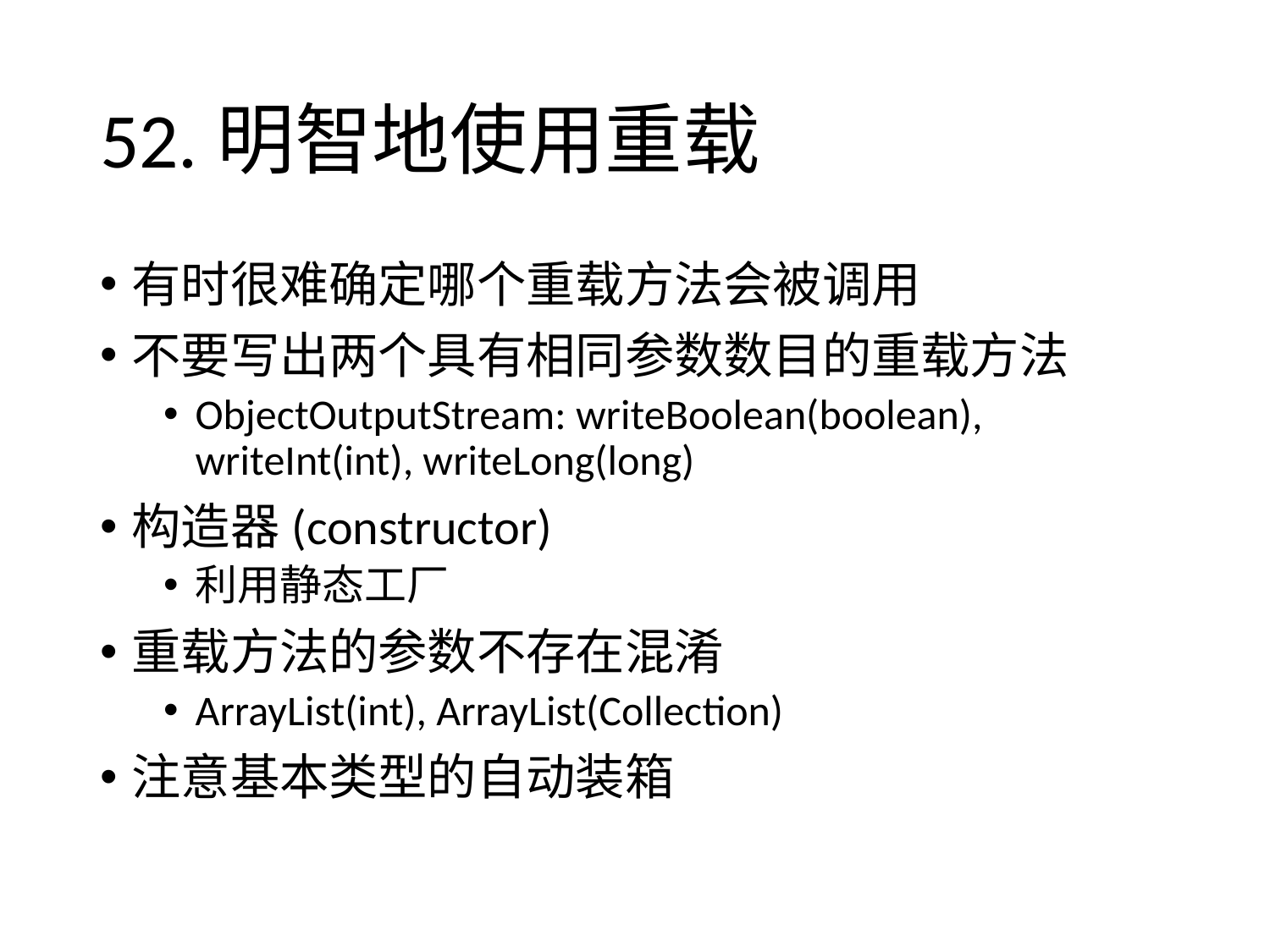

# 52.明智地使用重载
有时很难确定哪个重载方法会被调用
不要写出两个具有相同参数数目的重载方法
ObjectOutputStream: writeBoolean(boolean), writeInt(int), writeLong(long)
构造器(constructor)
利用静态工厂
重载方法的参数不存在混淆
ArrayList(int), ArrayList(Collection)
注意基本类型的自动装箱